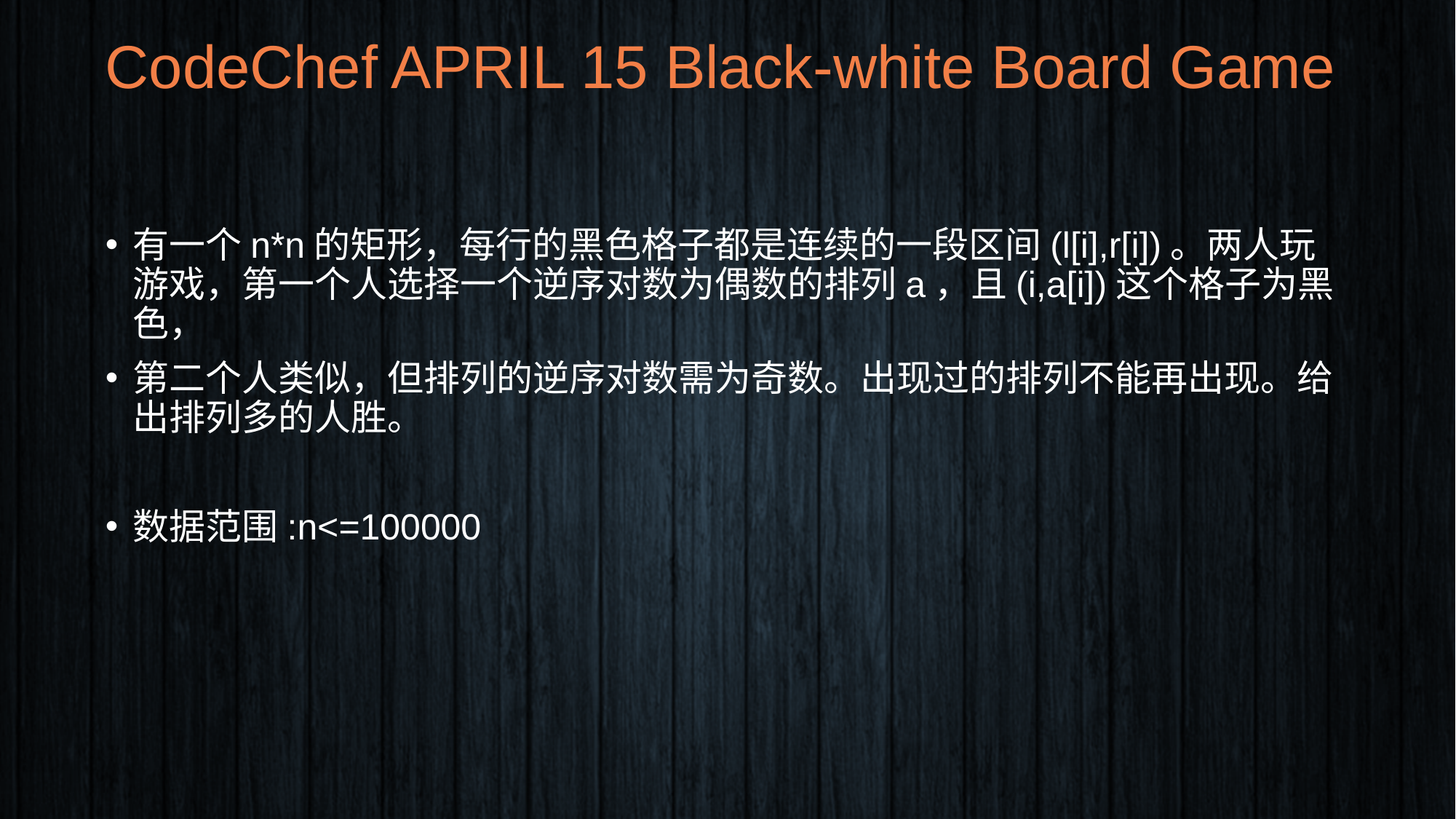

# CodeChef APRIL 15 Black-white Board Game
有一个n*n的矩形，每行的黑色格子都是连续的一段区间(l[i],r[i])。两人玩游戏，第一个人选择一个逆序对数为偶数的排列a，且(i,a[i])这个格子为黑色，
第二个人类似，但排列的逆序对数需为奇数。出现过的排列不能再出现。给出排列多的人胜。

数据范围:n<=100000